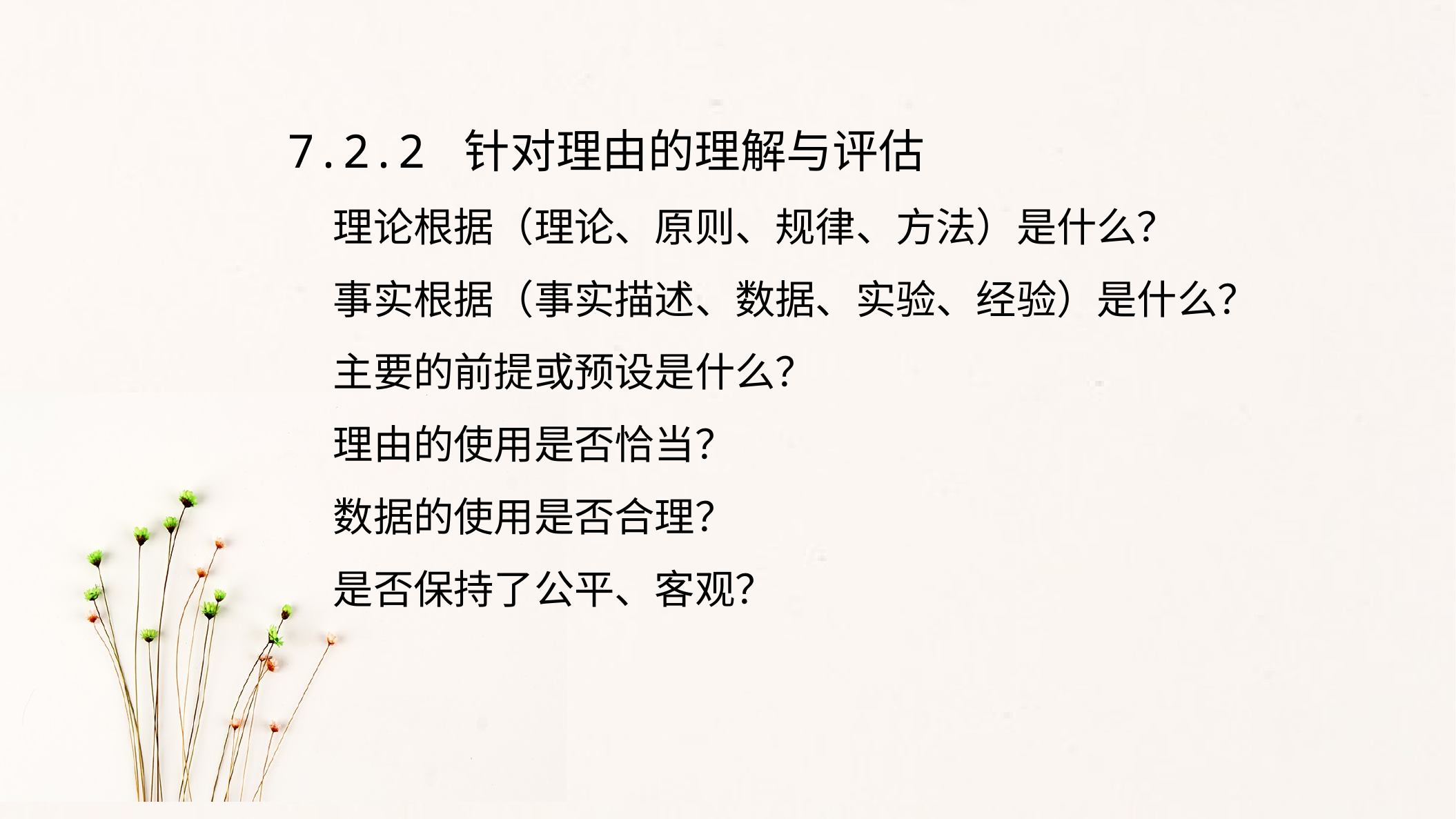

7.2.2 针对理由的理解与评估
    理论根据（理论、原则、规律、方法）是什么？
    事实根据（事实描述、数据、实验、经验）是什么？
    主要的前提或预设是什么？
    理由的使用是否恰当？
    数据的使用是否合理？
    是否保持了公平、客观？